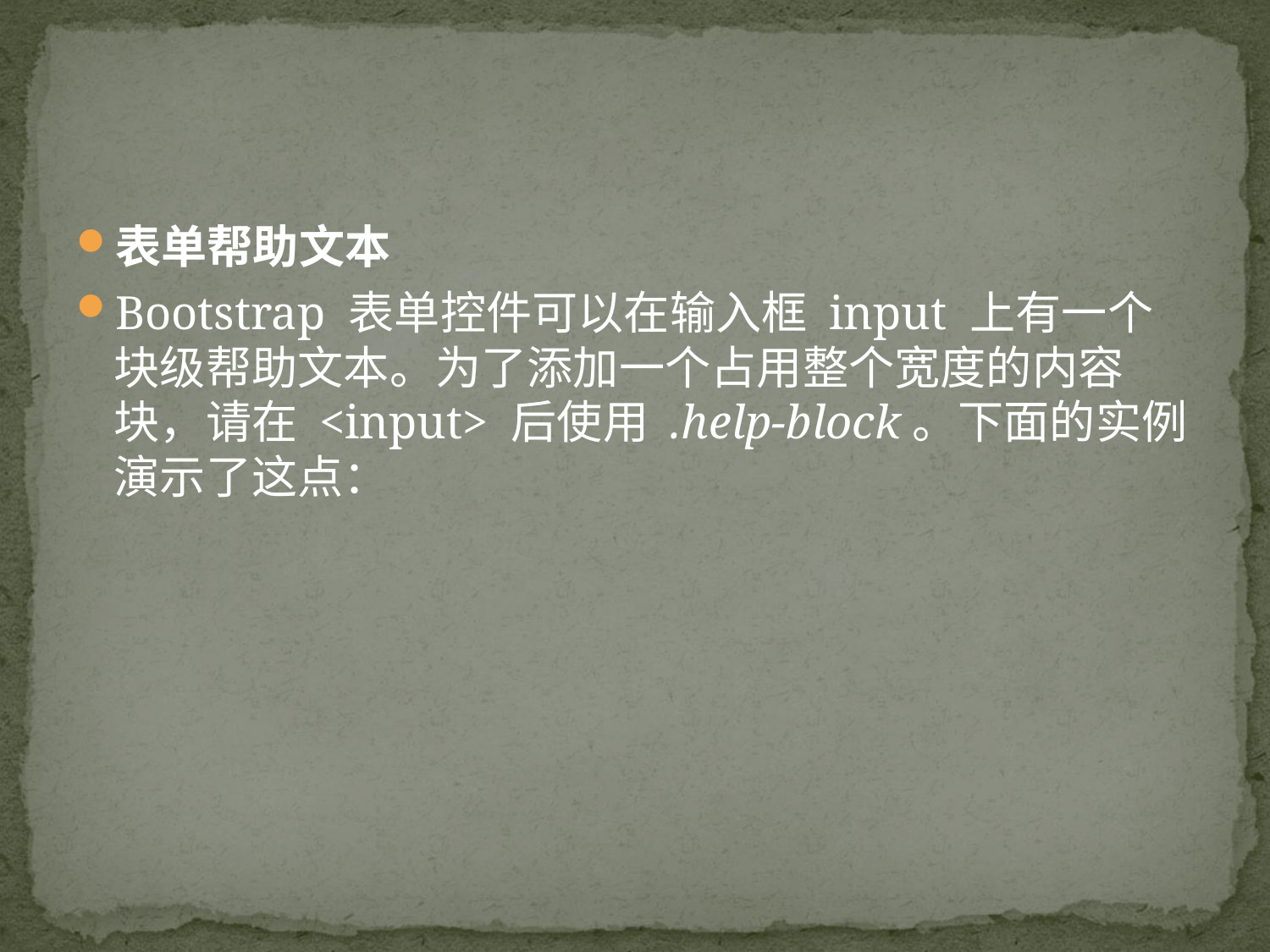

#
表单帮助文本
Bootstrap 表单控件可以在输入框 input 上有一个块级帮助文本。为了添加一个占用整个宽度的内容块，请在 <input> 后使用 .help-block。下面的实例演示了这点：